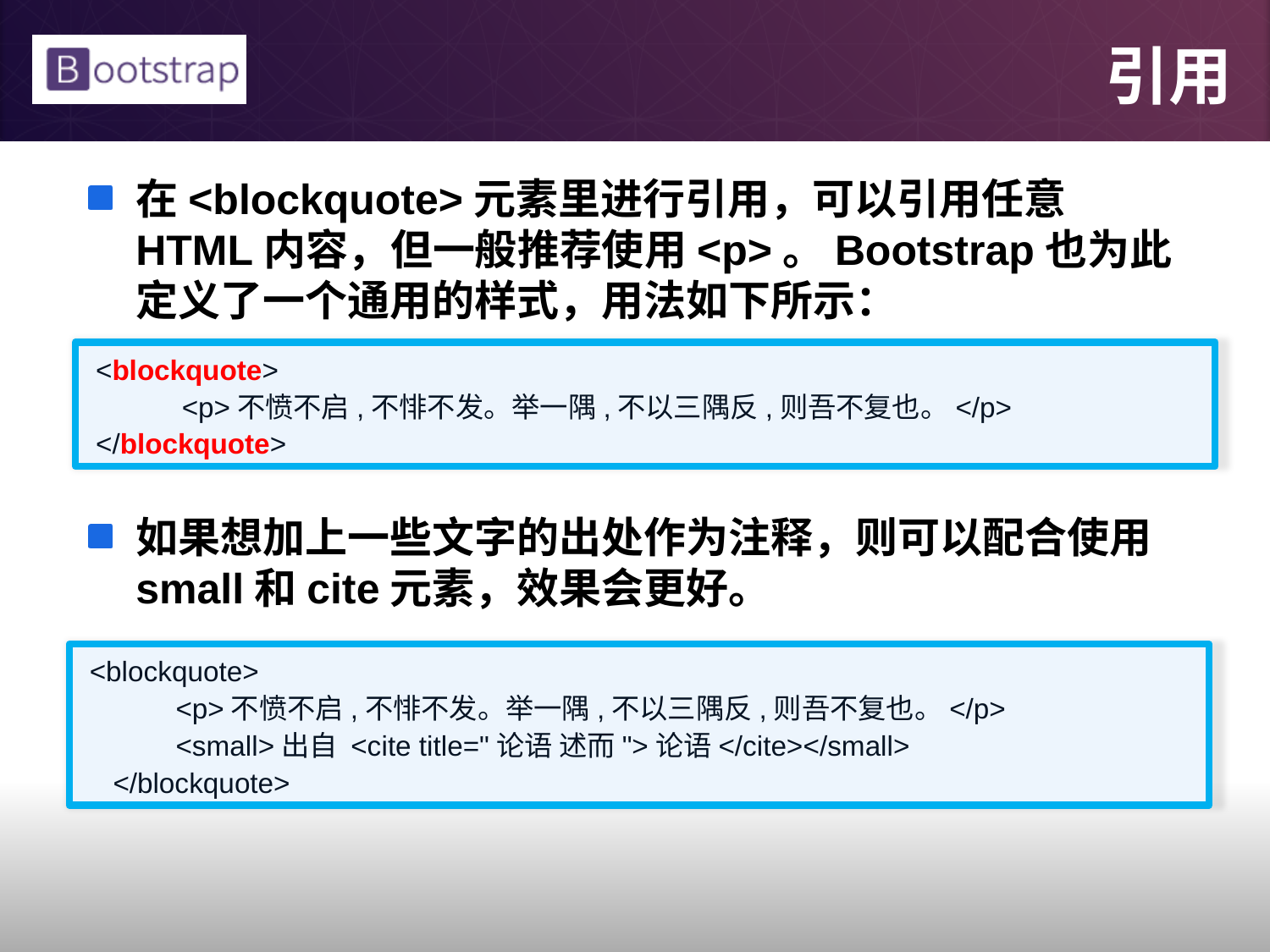

# 引用
在<blockquote>元素里进行引用，可以引用任意HTML内容，但一般推荐使用<p>。Bootstrap也为此定义了一个通用的样式，用法如下所示：

如果想加上一些文字的出处作为注释，则可以配合使用small和cite元素，效果会更好。
 <blockquote>
            <p>不愤不启,不悱不发。举一隅,不以三隅反,则吾不复也。</p>
 </blockquote>
 <blockquote>
            <p>不愤不启,不悱不发。举一隅,不以三隅反,则吾不复也。</p>
            <small>出自 <cite title="论语 述而">论语</cite></small>
    </blockquote>